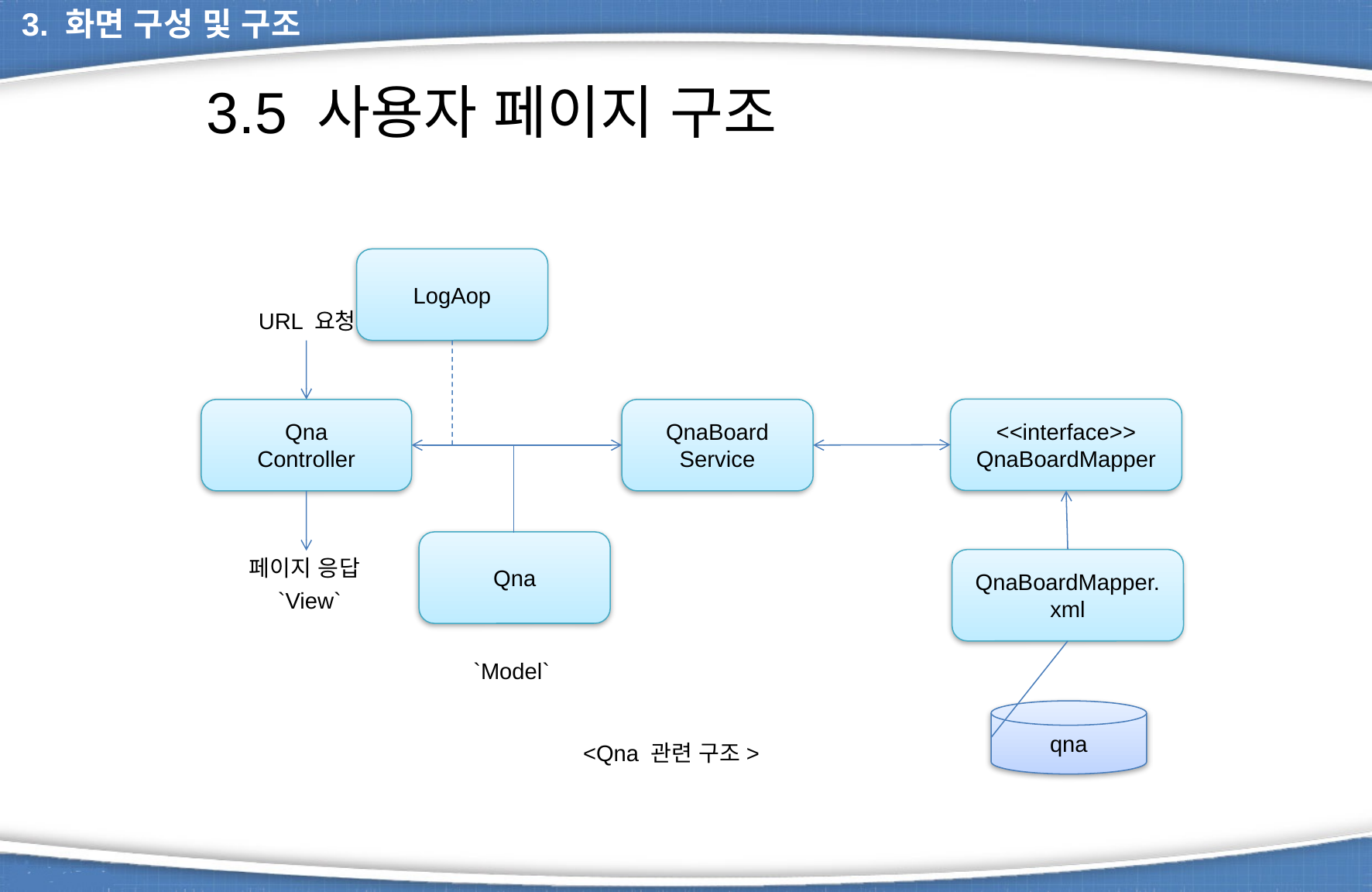

3. 화면 구성 및 구조
3.5 사용자 페이지 구조
LogAop
URL 요청
<<interface>>
QnaBoardMapper
Qna
Controller
QnaBoard
Service
Qna
페이지 응답
QnaBoardMapper.
xml
`View`
`Model`
qna
<Qna 관련 구조>